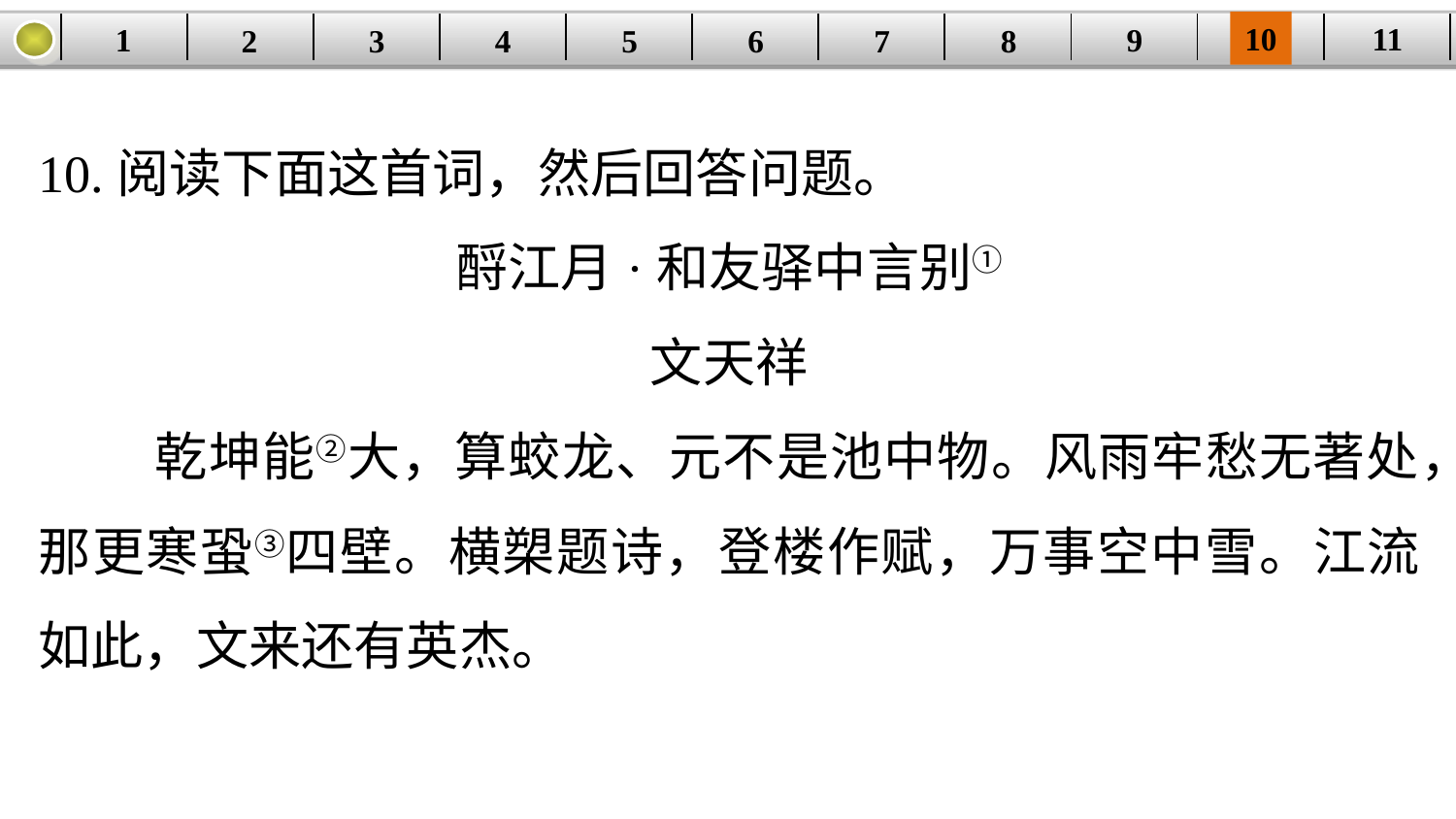

10

11
9
1
3
4
5
6
8
2
|  |  |  |  |  |  |  |  |  |  |  |
| --- | --- | --- | --- | --- | --- | --- | --- | --- | --- | --- |
7

10.阅读下面这首词，然后回答问题。
酹江月·和友驿中言别①
文天祥
        乾坤能②大，算蛟龙、元不是池中物。风雨牢愁无著处，那更寒蛩③四壁。横槊题诗，登楼作赋，万事空中雪。江流如此，文来还有英杰。